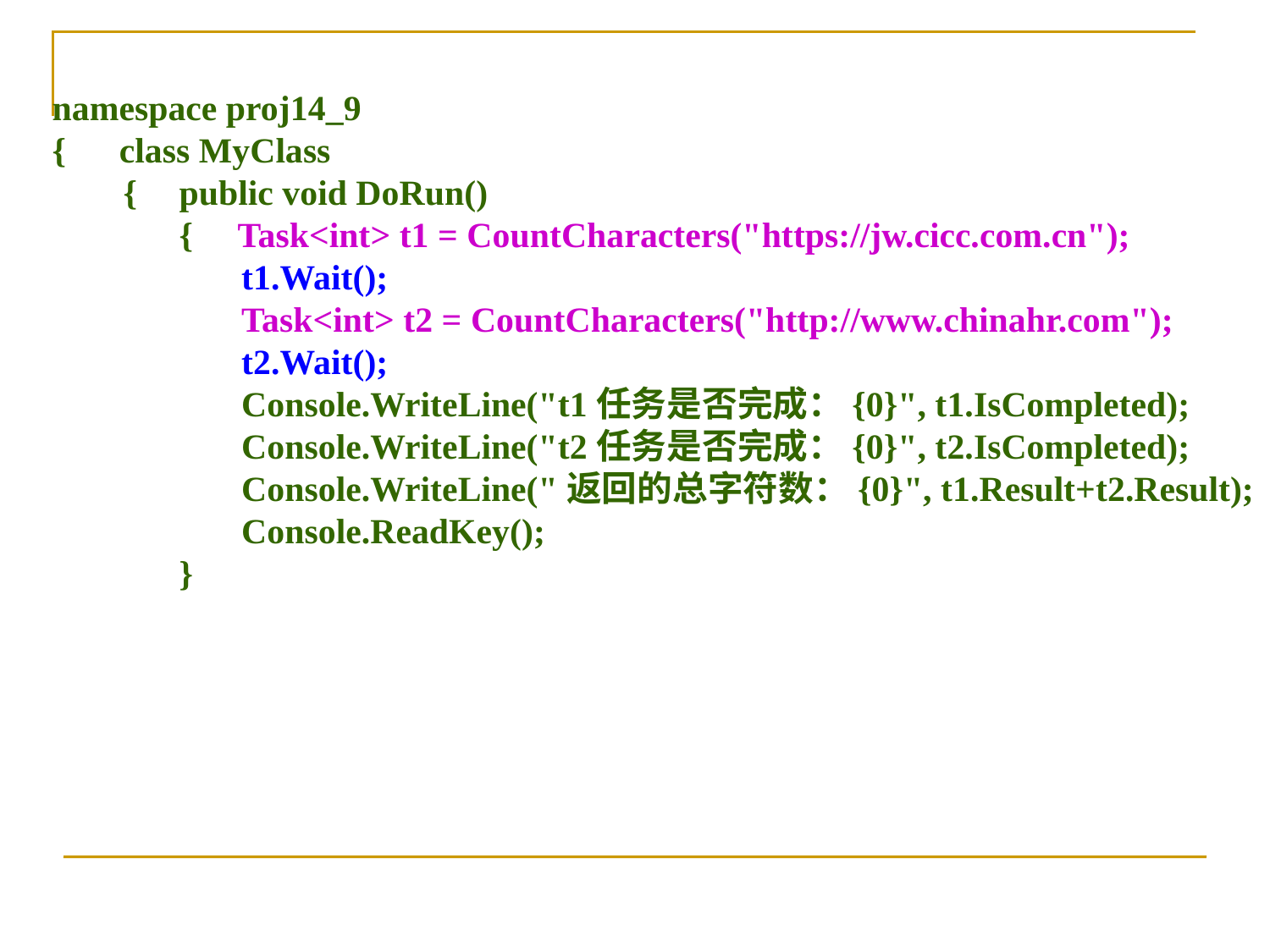

namespace proj14_9
{      class MyClass
        {	public void DoRun()
        	{     Task<int> t1 = CountCharacters("https://jw.cicc.com.cn");
            	       t1.Wait();
            	       Task<int> t2 = CountCharacters("http://www.chinahr.com");
            	       t2.Wait();
            	       Console.WriteLine("t1任务是否完成：{0}", t1.IsCompleted);
            	       Console.WriteLine("t2任务是否完成：{0}", t2.IsCompleted);
            	       Console.WriteLine("返回的总字符数：{0}", t1.Result+t2.Result);
            	       Console.ReadKey();
        	}